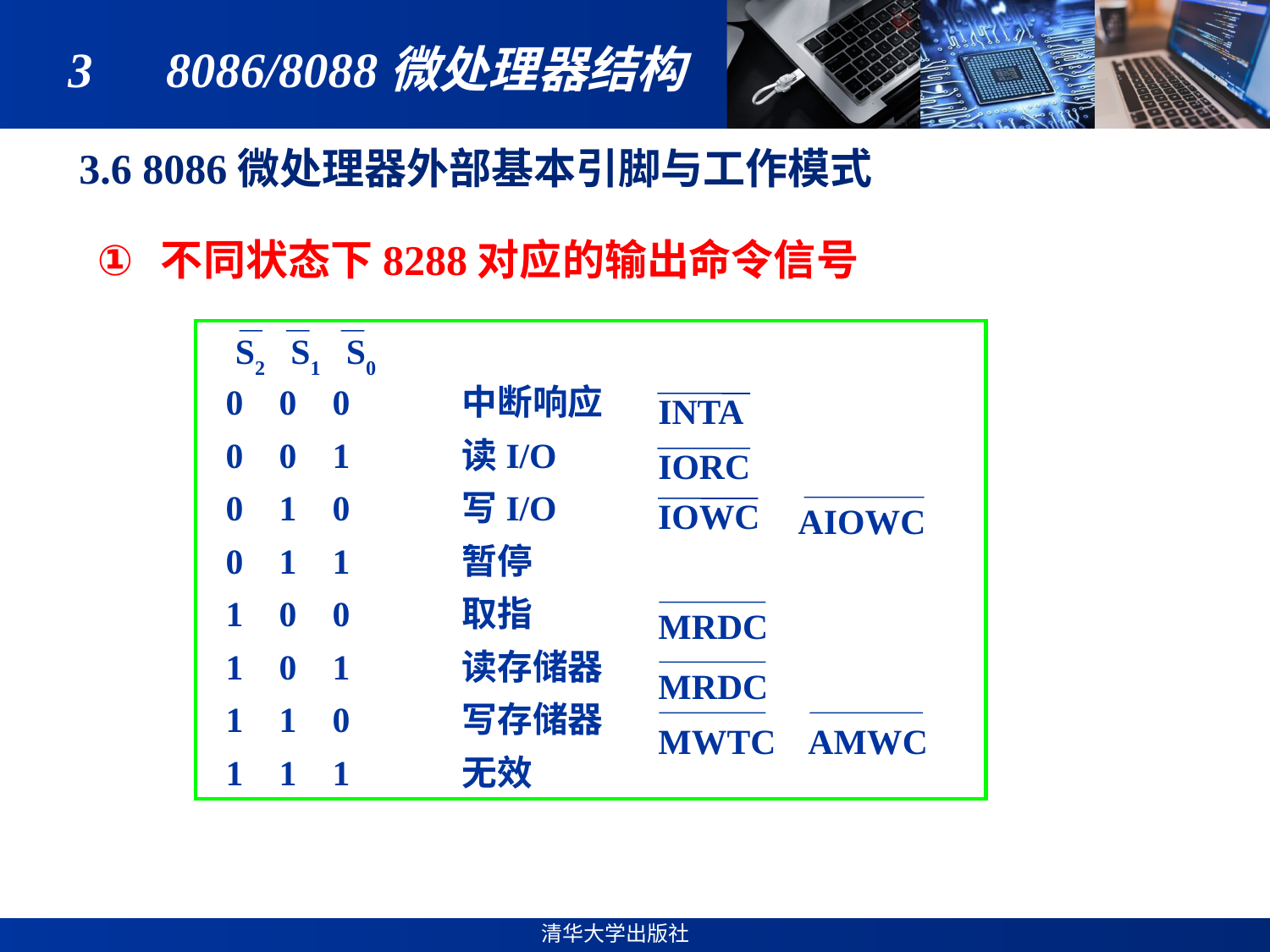

3　8086/8088微处理器结构
3.6 8086微处理器外部基本引脚与工作模式
不同状态下8288对应的输出命令信号

  0    0    0  	中断响应
  0    0    1  	读I/O
  0    1    0  	写I/O
  0    1    1  	暂停
  1    0    0  	取指
  1    0    1  	读存储器
  1    1    0  	写存储器
  1    1    1  	无效
S2     S1     S0

INTA

IORC

IOWC

AIOWC

MRDC

MRDC

MWTC

AMWC